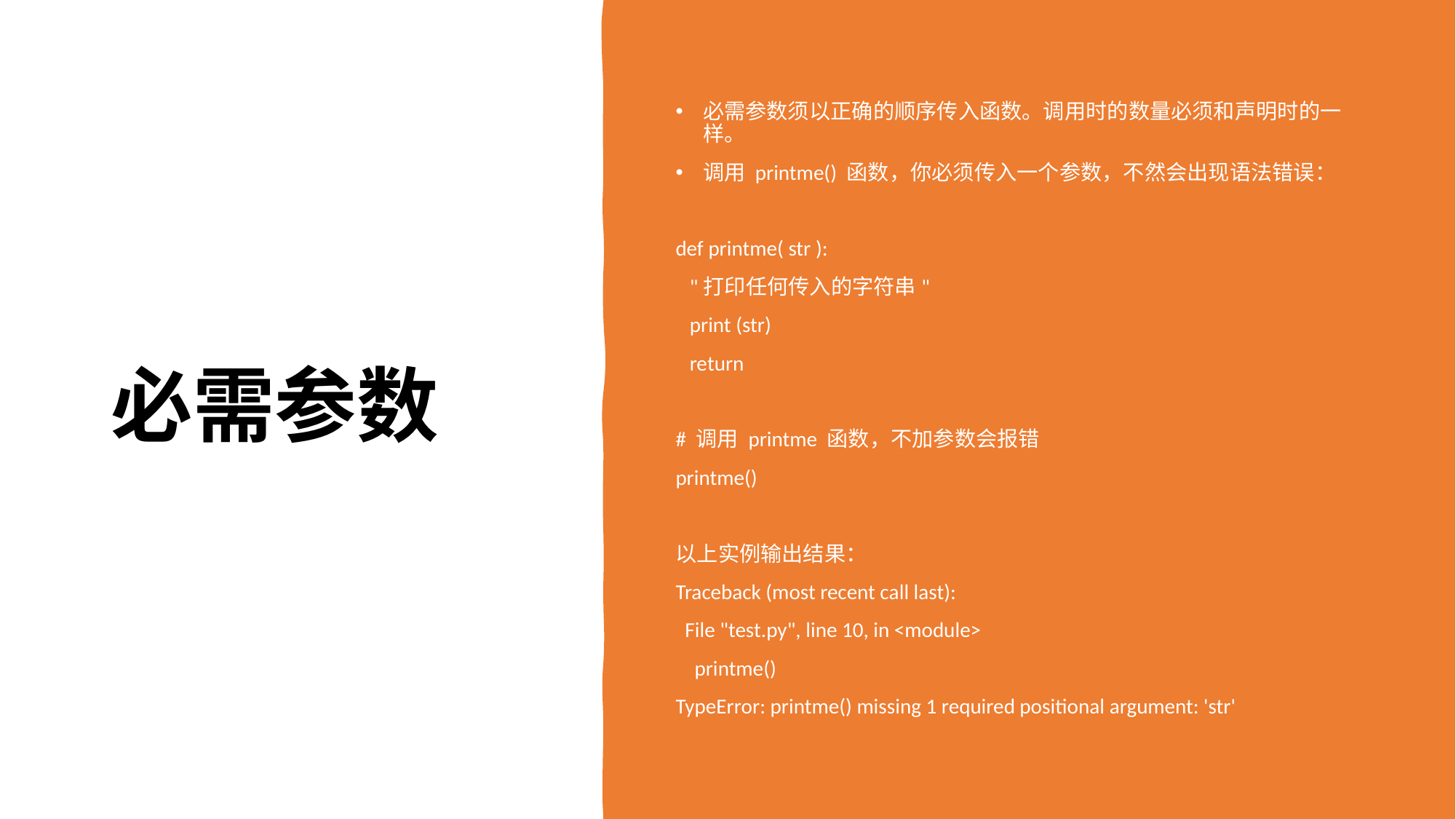

# 必需参数
必需参数须以正确的顺序传入函数。调用时的数量必须和声明时的一样。
调用 printme() 函数，你必须传入一个参数，不然会出现语法错误：

def printme( str ):
   "打印任何传入的字符串"
   print (str)
   return

# 调用 printme 函数，不加参数会报错
printme()

以上实例输出结果：
Traceback (most recent call last):
  File "test.py", line 10, in <module>
    printme()
TypeError: printme() missing 1 required positional argument: 'str'